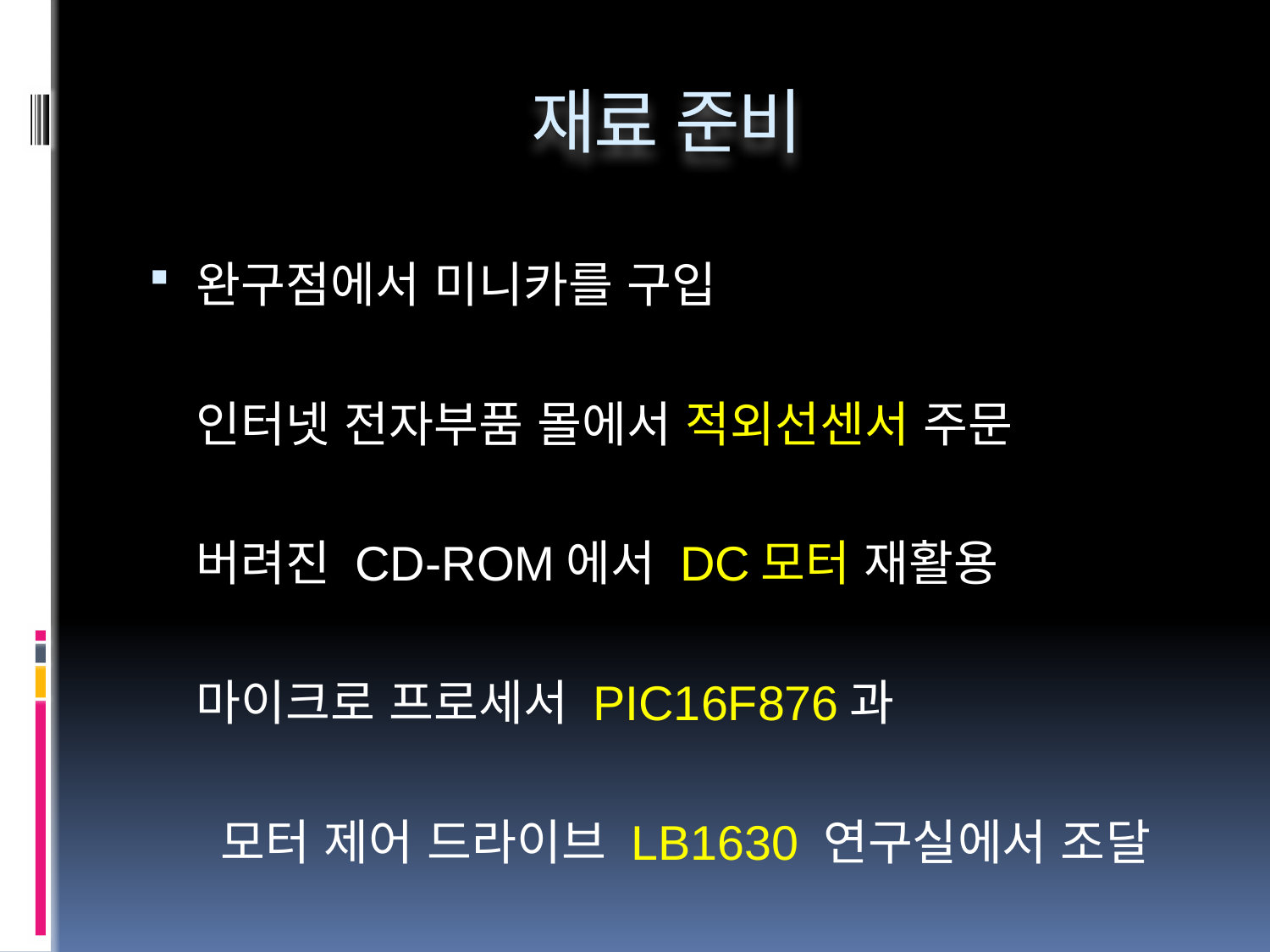

# 재료 준비
완구점에서 미니카를 구입

	인터넷 전자부품 몰에서 적외선센서 주문

	버려진 CD-ROM에서 DC모터 재활용

	마이크로 프로세서 PIC16F876과

	 모터 제어 드라이브 LB1630 연구실에서 조달